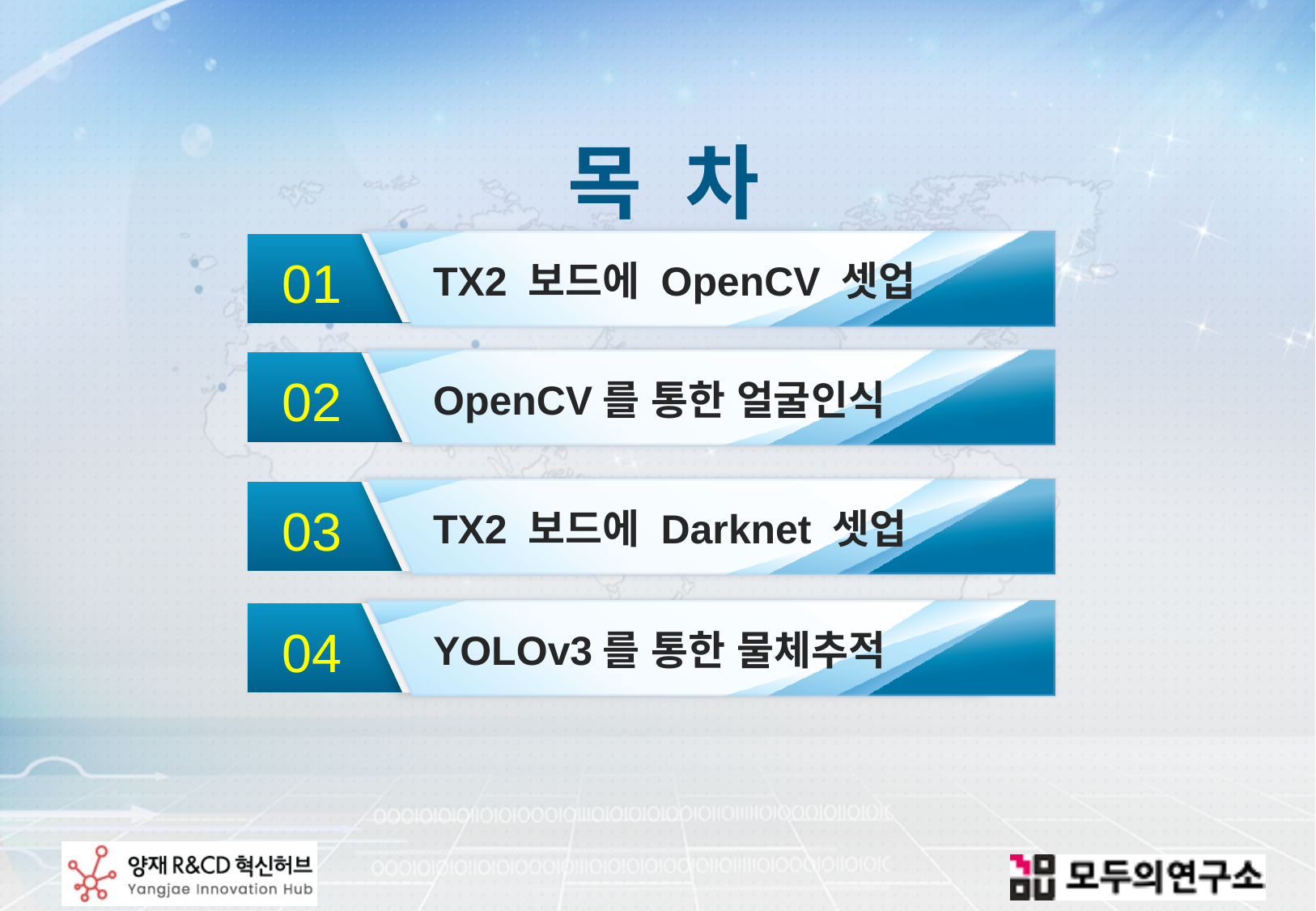

목 차

TX2 보드에 OpenCV 셋업
01

OpenCV를 통한 얼굴인식
02

TX2 보드에 Darknet 셋업
03

YOLOv3를 통한 물체추적
04